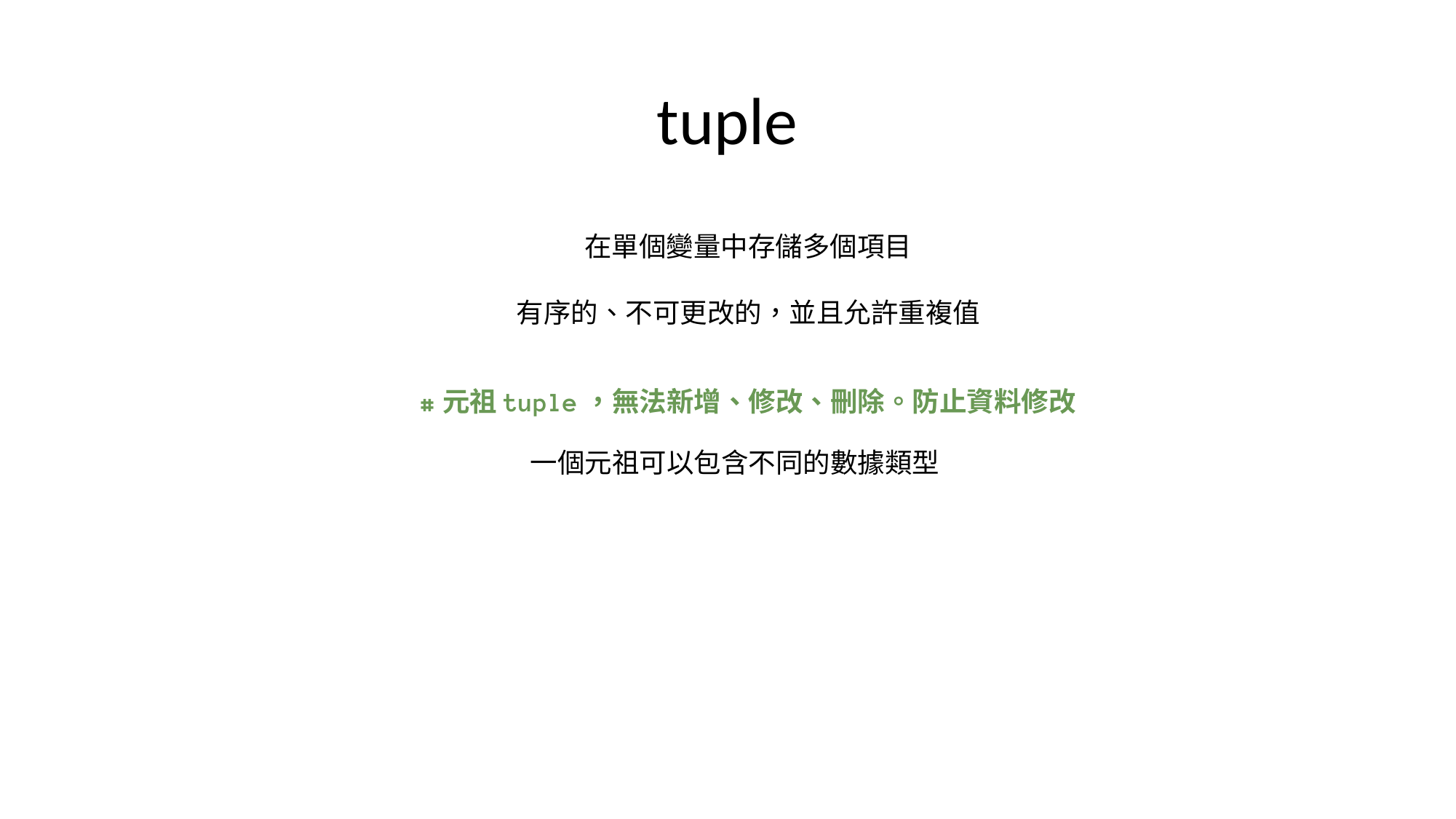

# tuple
在單個變量中存儲多個項目
有序的、不可更改的，並且允許重複值
#元祖tuple，無法新增、修改、刪除。防止資料修改
一個元祖可以包含不同的數據類型